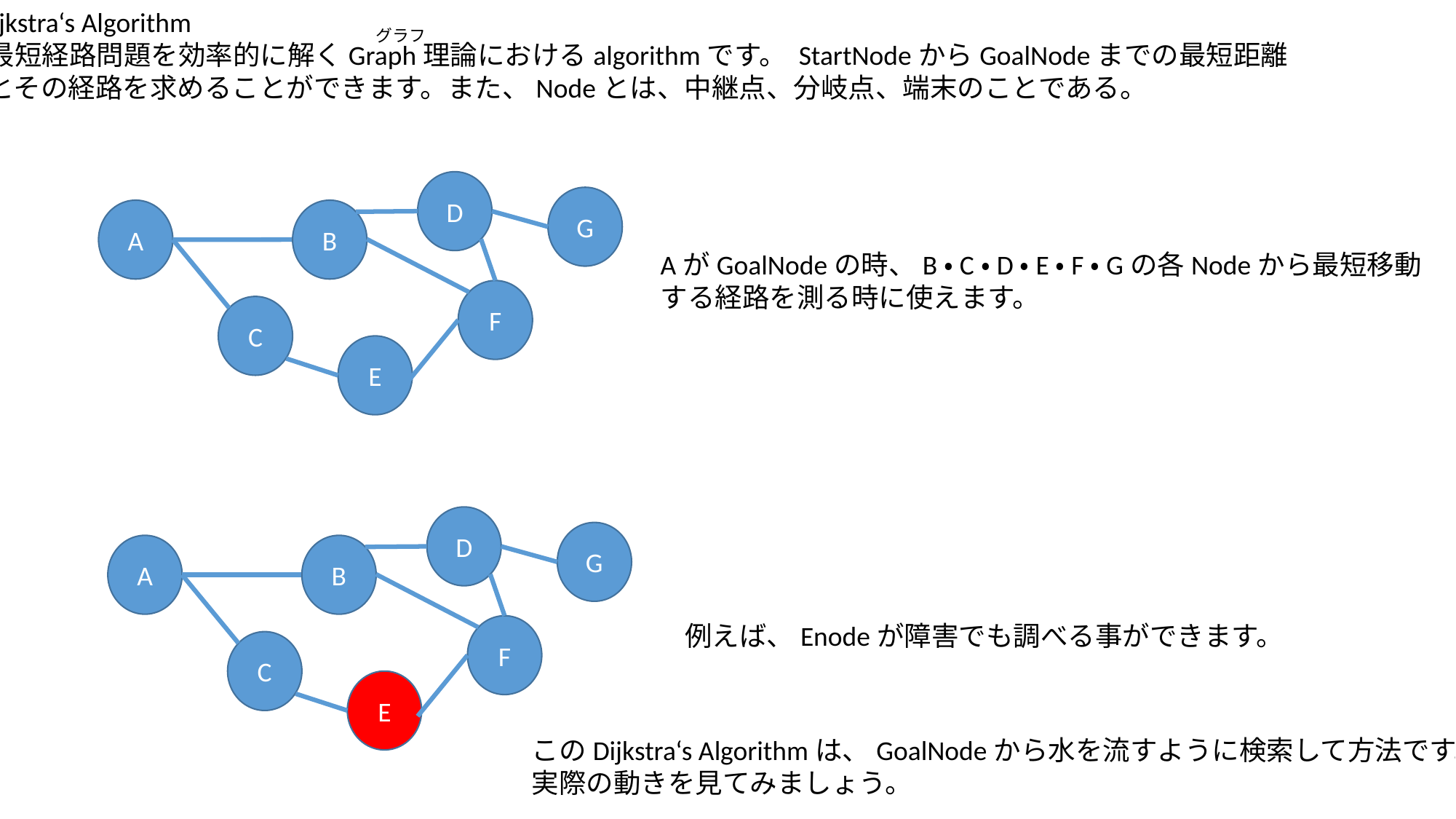

・Dijkstra‘s Algorithm
　最短経路問題を効率的に解くGraph理論におけるalgorithmです。 StartNodeからGoalNodeまでの最短距離
　とその経路を求めることができます。また、Nodeとは、中継点、分岐点、端末のことである。

グラフ
D
G
A
B
AがGoalNodeの時、B・C・D・E・F・Gの各Nodeから最短移動
する経路を測る時に使えます。
F
C
E
D
G
A
B
例えば、Enodeが障害でも調べる事ができます。

F
C
E
このDijkstra‘s Algorithmは、GoalNodeから水を流すように検索して方法です。
実際の動きを見てみましょう。